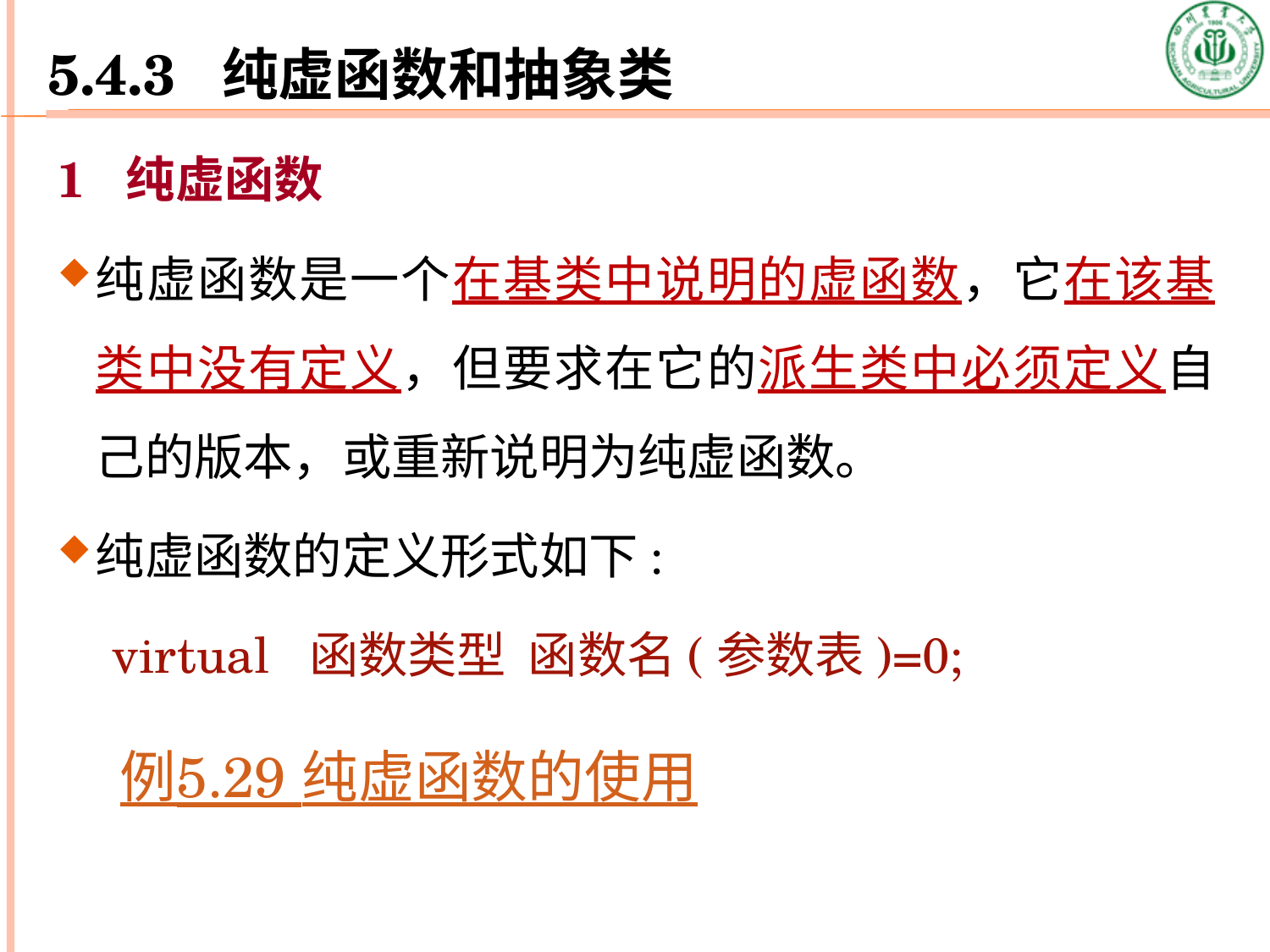

# 5.4.3  纯虚函数和抽象类
1  纯虚函数
纯虚函数是一个在基类中说明的虚函数，它在该基类中没有定义，但要求在它的派生类中必须定义自己的版本，或重新说明为纯虚函数。
纯虚函数的定义形式如下:
    virtual  函数类型  函数名(参数表)=0;
例5.29 纯虚函数的使用